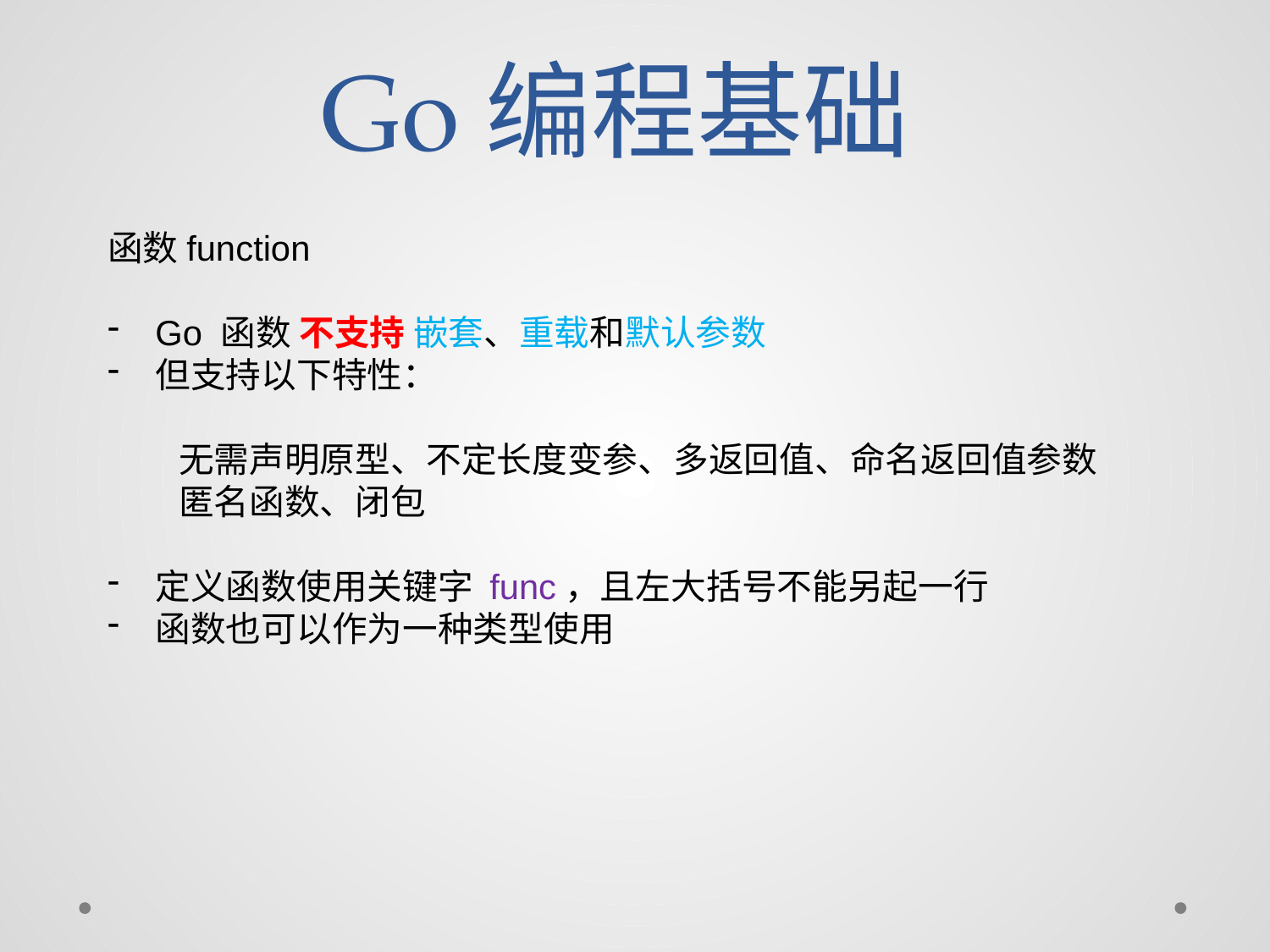

# Go编程基础
函数function

Go 函数 不支持 嵌套、重载和默认参数
但支持以下特性：

        无需声明原型、不定长度变参、多返回值、命名返回值参数
        匿名函数、闭包

定义函数使用关键字 func，且左大括号不能另起一行
函数也可以作为一种类型使用